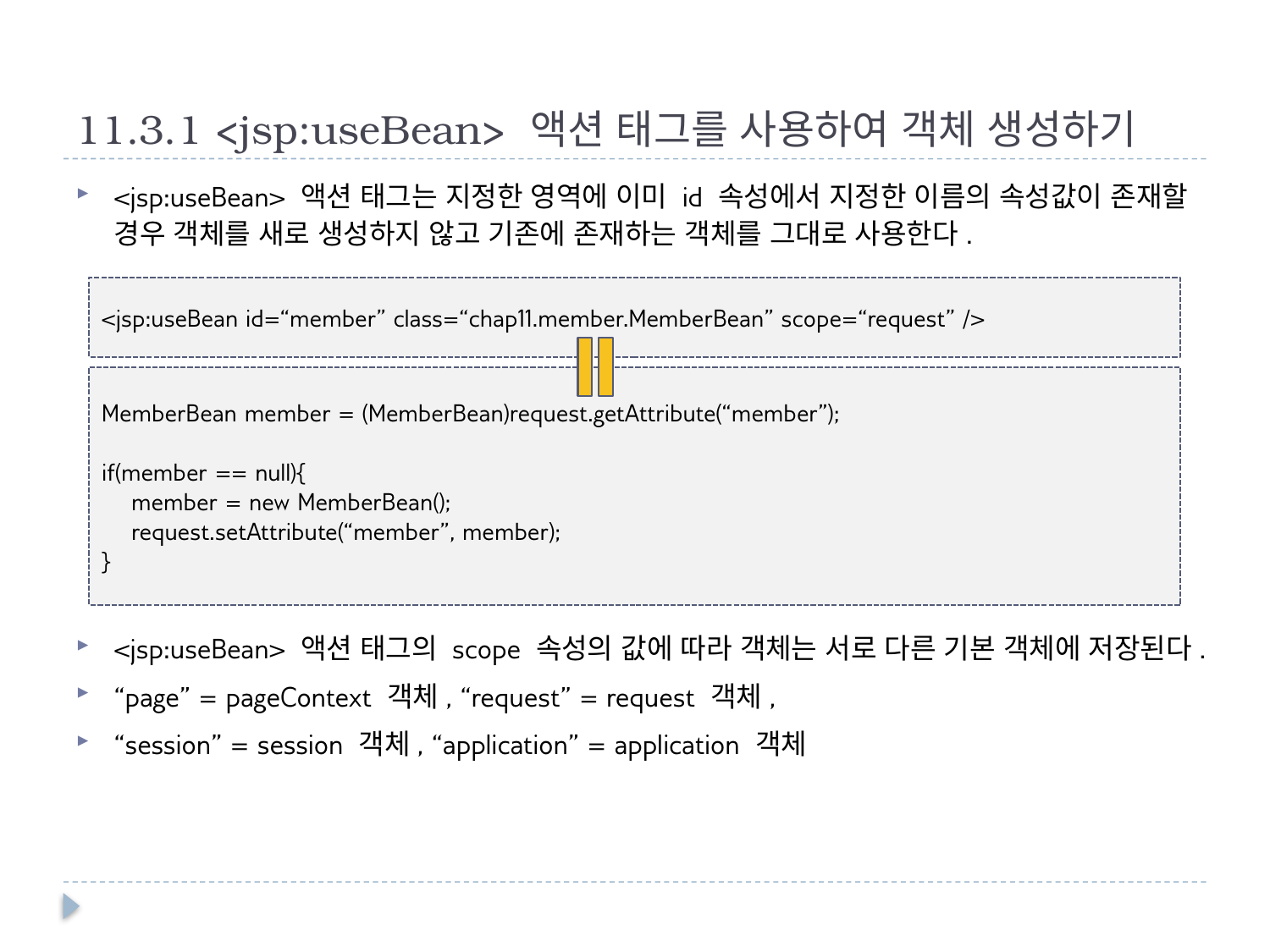

# 11.3.1 <jsp:useBean> 액션 태그를 사용하여 객체 생성하기
<jsp:useBean> 액션 태그는 지정한 영역에 이미 id 속성에서 지정한 이름의 속성값이 존재할 경우 객체를 새로 생성하지 않고 기존에 존재하는 객체를 그대로 사용한다.

<jsp:useBean> 액션 태그의 scope 속성의 값에 따라 객체는 서로 다른 기본 객체에 저장된다.
“page” = pageContext 객체, “request” = request 객체,
“session” = session 객체, “application” = application 객체
<jsp:useBean id=“member” class=“chap11.member.MemberBean” scope=“request” />

MemberBean member = (MemberBean)request.getAttribute(“member”);

if(member == null){
    member = new MemberBean();
    request.setAttribute(“member”, member);
}